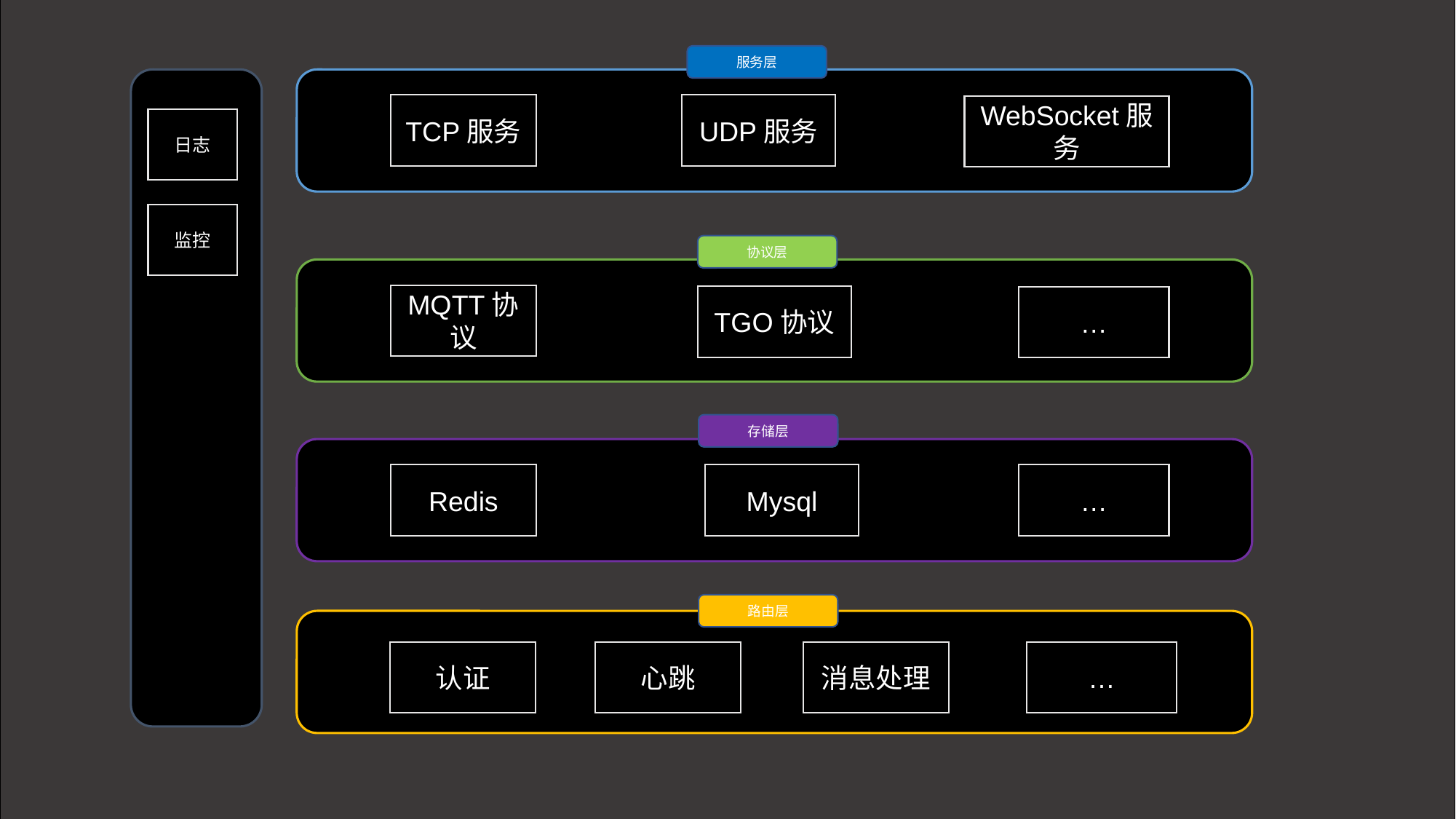

服务层

TCP服务
UDP服务
WebSocket服务
日志
监控
协议层

MQTT协议
TGO协议
…
存储层

Redis
Mysql
…
路由层

认证
心跳
消息处理
…